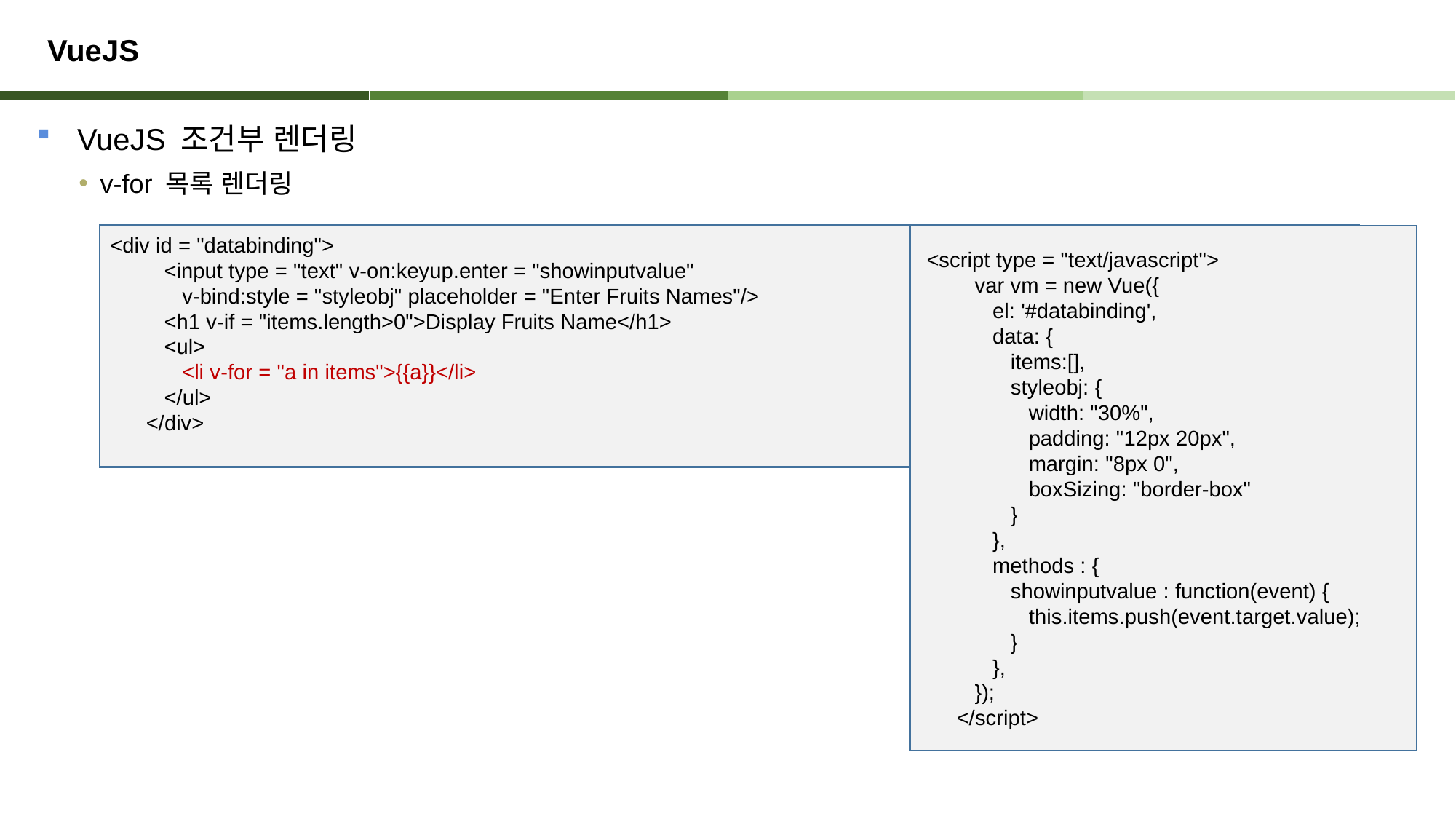

# VueJS
VueJS 조건부 렌더링
v-for 목록 렌더링
<div id = "databinding">
         <input type = "text" v-on:keyup.enter = "showinputvalue"
            v-bind:style = "styleobj" placeholder = "Enter Fruits Names"/>
         <h1 v-if = "items.length>0">Display Fruits Name</h1>
         <ul>
            <li v-for = "a in items">{{a}}</li>
         </ul>
      </div>

 <script type = "text/javascript">
         var vm = new Vue({
            el: '#databinding',
            data: {
               items:[],
               styleobj: {
                  width: "30%",
                  padding: "12px 20px",
                  margin: "8px 0",
                  boxSizing: "border-box"
               }
            },
            methods : {
               showinputvalue : function(event) {
                  this.items.push(event.target.value);
               }
            },
         });
      </script>